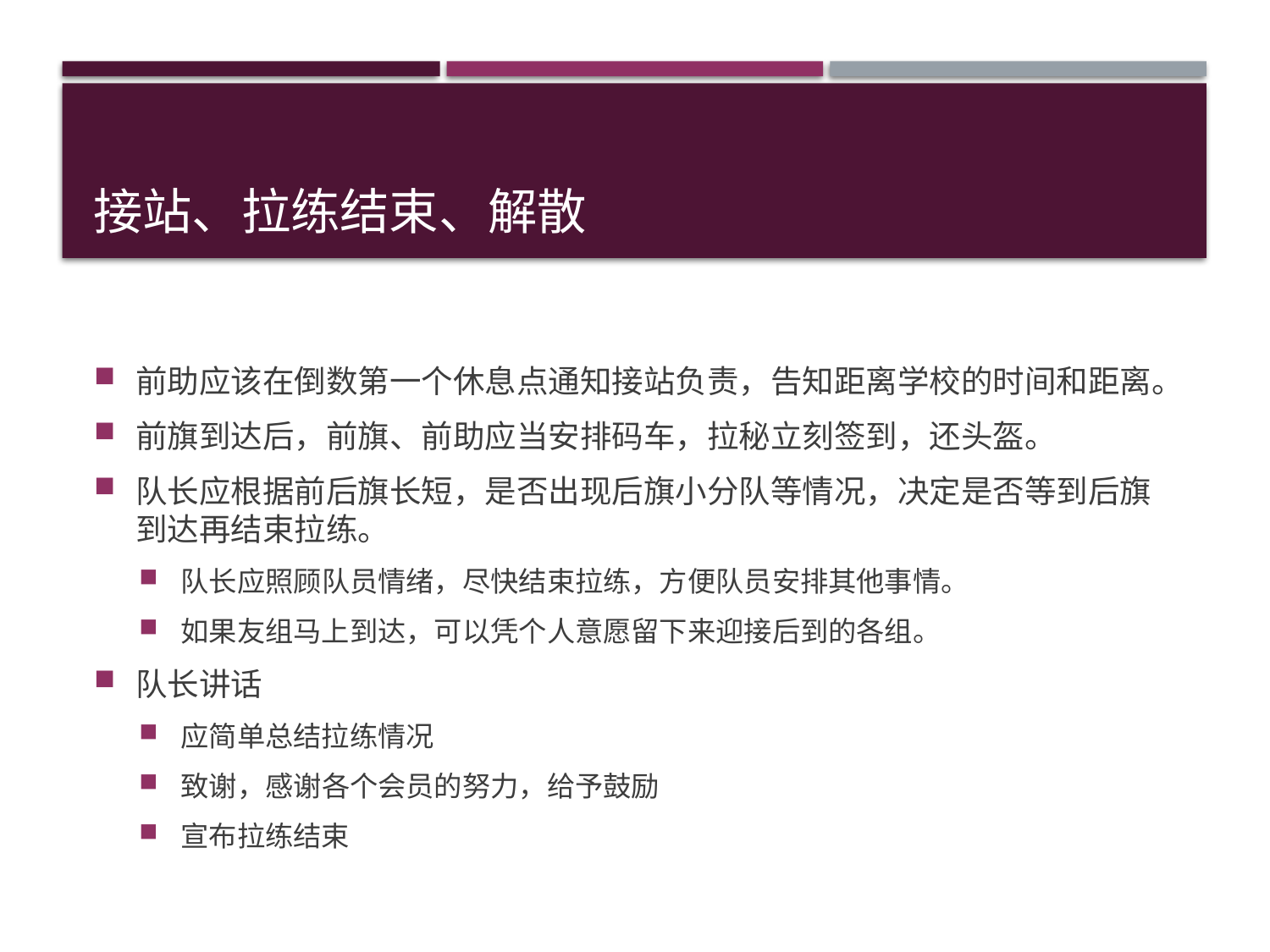

# 接站、拉练结束、解散
前助应该在倒数第一个休息点通知接站负责，告知距离学校的时间和距离。
前旗到达后，前旗、前助应当安排码车，拉秘立刻签到，还头盔。
队长应根据前后旗长短，是否出现后旗小分队等情况，决定是否等到后旗到达再结束拉练。
队长应照顾队员情绪，尽快结束拉练，方便队员安排其他事情。
如果友组马上到达，可以凭个人意愿留下来迎接后到的各组。
队长讲话
应简单总结拉练情况
致谢，感谢各个会员的努力，给予鼓励
宣布拉练结束